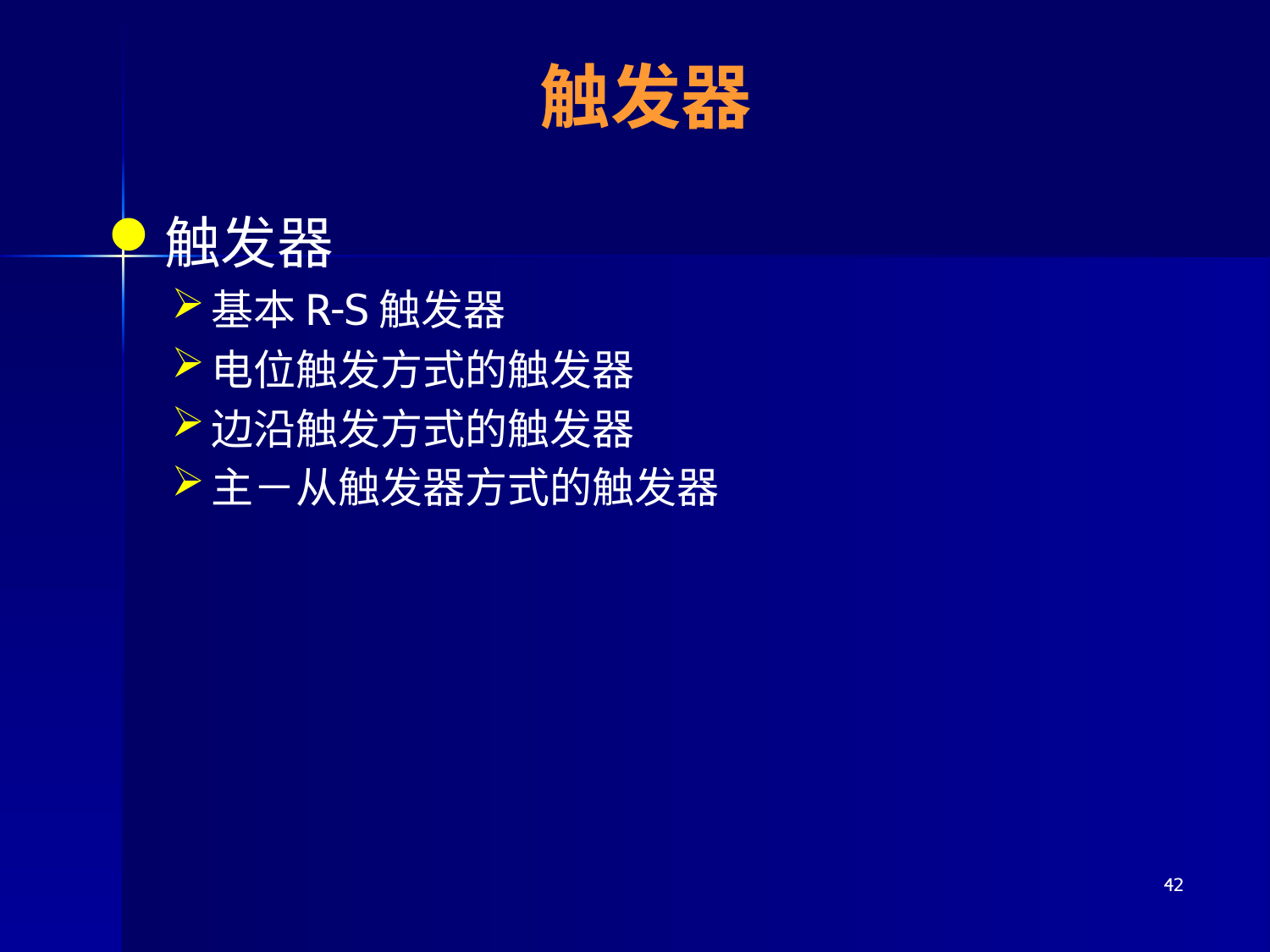

# 触发器
触发器
基本R-S触发器
电位触发方式的触发器
边沿触发方式的触发器
主－从触发器方式的触发器
42